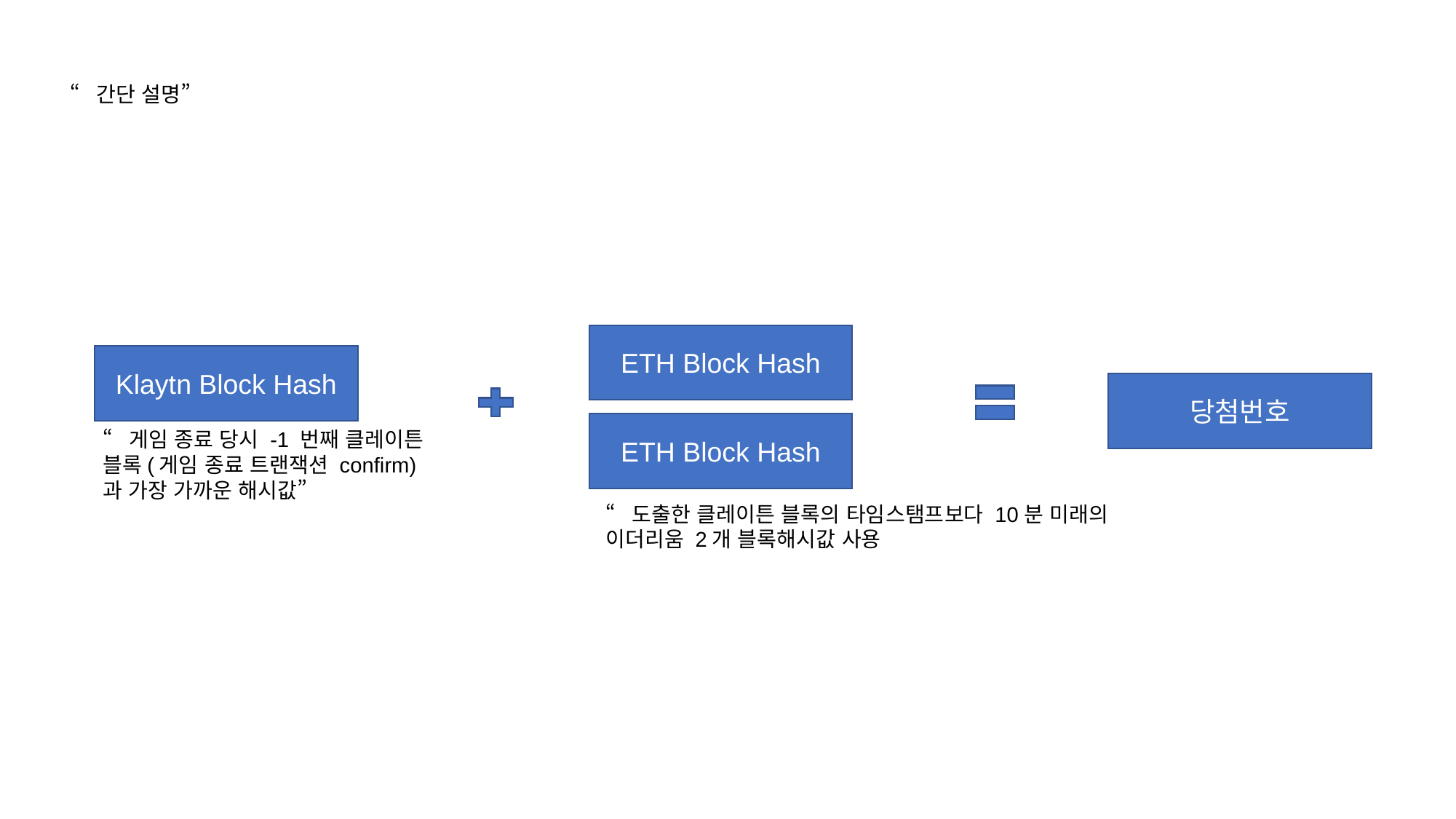

“간단 설명”
ETH Block Hash
Klaytn Block Hash

당첨번호

ETH Block Hash
“게임 종료 당시 -1 번째 클레이튼 블록(게임 종료 트랜잭션 confirm)과 가장 가까운 해시값”
“도출한 클레이튼 블록의 타임스탬프보다 10분 미래의
이더리움 2개 블록해시값 사용